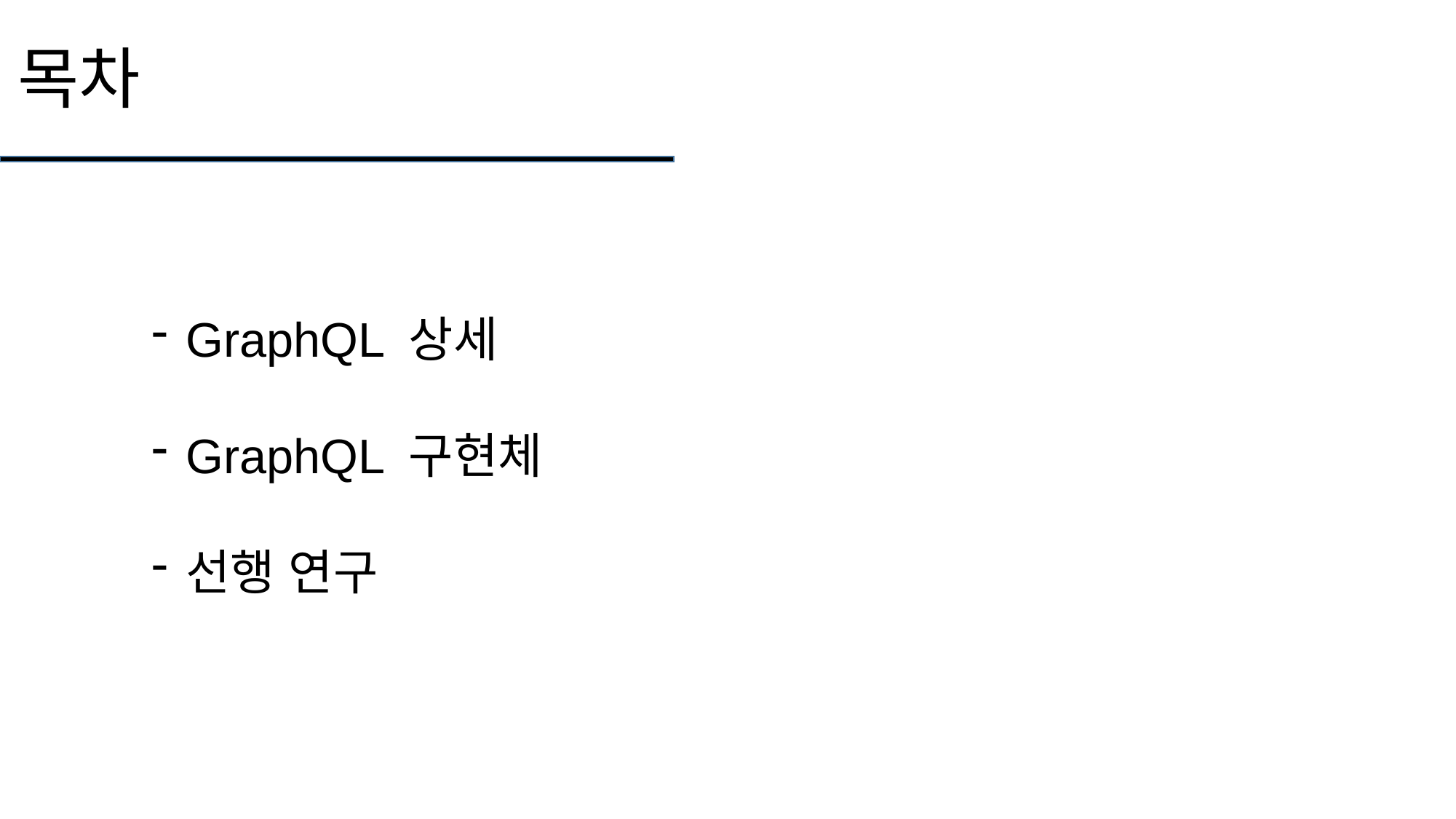

# 목차

GraphQL 상세

GraphQL 구현체

선행 연구